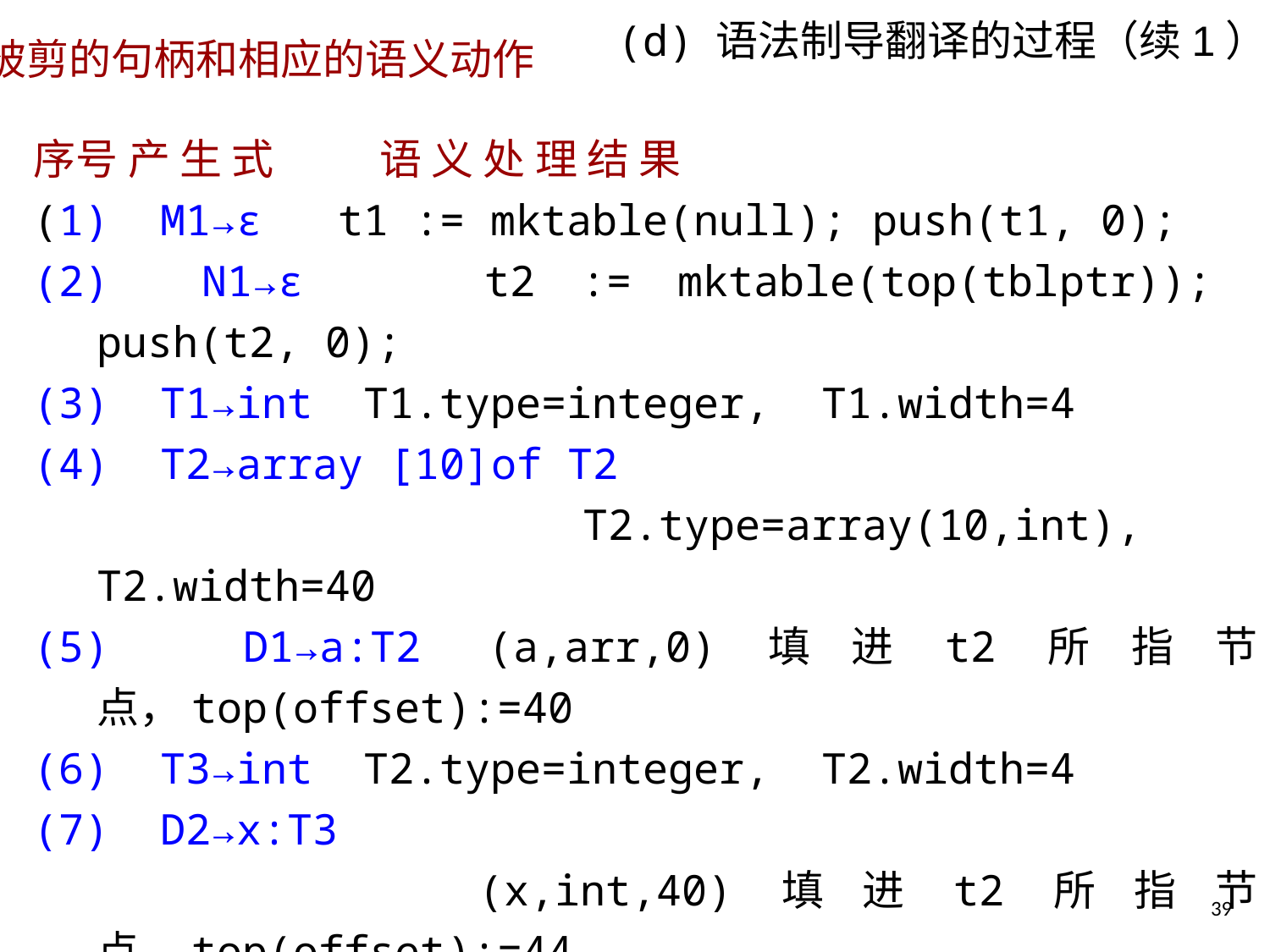

# (d) 语法制导翻译的过程（续1）
被剪的句柄和相应的语义动作
序号 产 生 式	   语 义 处 理 结 果
(1)  M1→ε   t1 := mktable(null); push(t1, 0);
(2)  N1→ε	  t2 := mktable(top(tblptr));  push(t2, 0);
(3)  T1→int  T1.type=integer,  T1.width=4
(4)  T2→array [10]of T2
			  T2.type=array(10,int),  T2.width=40
(5)  D1→a:T2 (a,arr,0)填进t2所指节点，top(offset):=40
(6)  T3→int  T2.type=integer,  T2.width=4
(7)  D2→x:T3
			  (x,int,40)填进t2所指节点，top(offset):=44
39